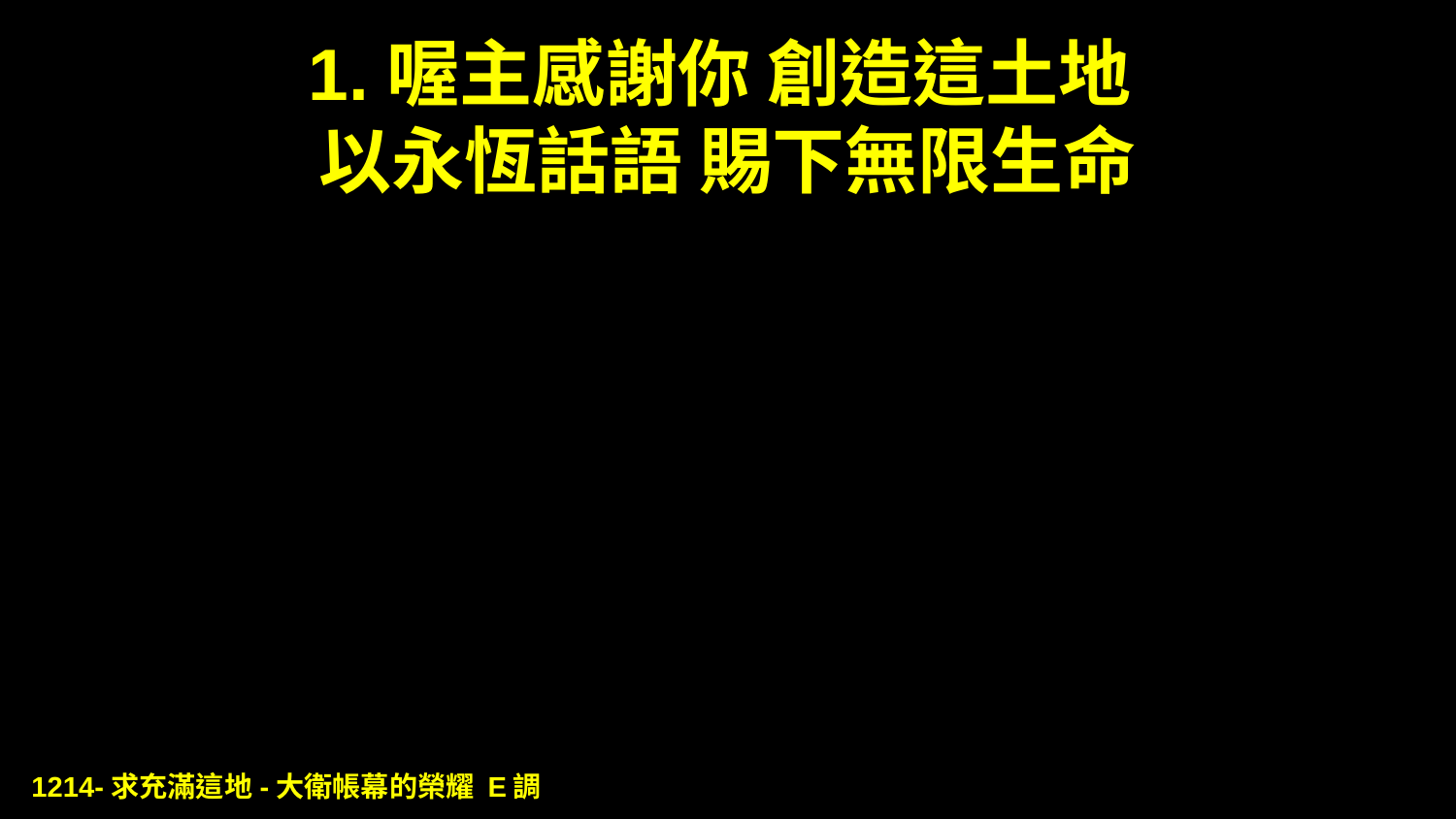

# 1.喔主感謝你 創造這土地 以永恆話語 賜下無限生命
1214-求充滿這地-大衛帳幕的榮耀 E調